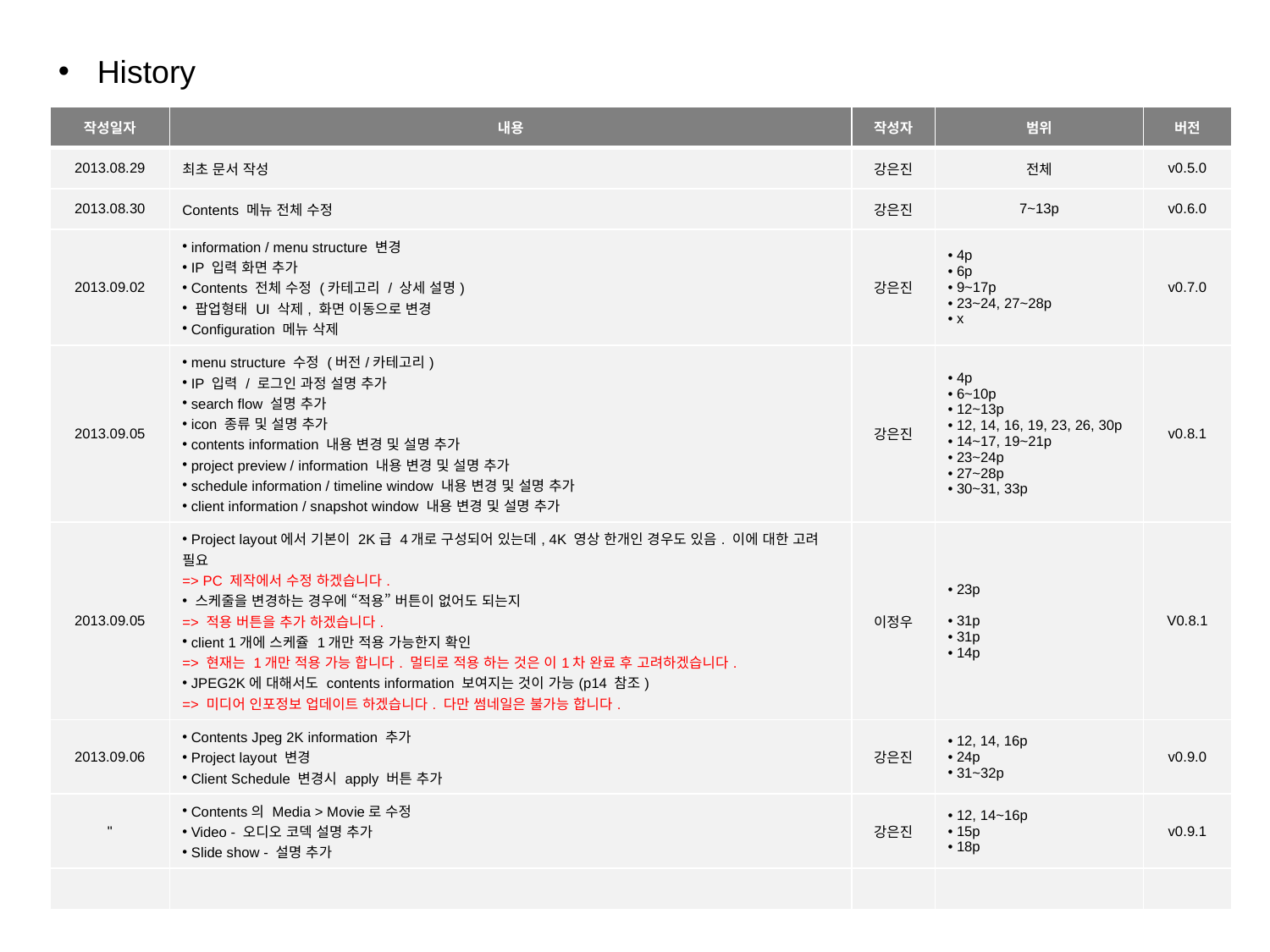

History
| 작성일자 | 내용 | 작성자 | 범위 | 버전 |
| --- | --- | --- | --- | --- |
| 2013.08.29 | 최초 문서 작성 | 강은진 | 전체 | v0.5.0 |
| 2013.08.30 | Contents 메뉴 전체 수정 | 강은진 | 7~13p | v0.6.0 |
| 2013.09.02 | information / menu structure 변경 IP 입력 화면 추가 Contents 전체 수정 (카테고리 / 상세 설명) 팝업형태 UI 삭제, 화면 이동으로 변경 Configuration 메뉴 삭제 | 강은진 | 4p 6p 9~17p 23~24, 27~28p x | v0.7.0 |
| 2013.09.05 | menu structure 수정 (버전/카테고리) IP 입력 / 로그인 과정 설명 추가 search flow 설명 추가 icon 종류 및 설명 추가 contents information 내용 변경 및 설명 추가 project preview / information 내용 변경 및 설명 추가 schedule information / timeline window 내용 변경 및 설명 추가 client information / snapshot window 내용 변경 및 설명 추가 | 강은진 | 4p 6~10p 12~13p 12, 14, 16, 19, 23, 26, 30p 14~17, 19~21p 23~24p 27~28p 30~31, 33p | v0.8.1 |
| 2013.09.05 | Project layout에서 기본이 2K급 4개로 구성되어 있는데, 4K 영상 한개인 경우도 있음. 이에 대한 고려 필요 => PC 제작에서 수정 하겠습니다. 스케줄을 변경하는 경우에 “적용” 버튼이 없어도 되는지 => 적용 버튼을 추가 하겠습니다. client 1개에 스케쥴 1개만 적용 가능한지 확인 => 현재는 1개만 적용 가능 합니다. 멀티로 적용 하는 것은 이1차 완료 후 고려하겠습니다. JPEG2K에 대해서도 contents information 보여지는 것이 가능(p14 참조) => 미디어 인포정보 업데이트 하겠습니다. 다만 썸네일은 불가능 합니다. | 이정우 | 23p 31p 31p 14p | V0.8.1 |
| 2013.09.06 | Contents Jpeg 2K information 추가 Project layout 변경 Client Schedule 변경시 apply 버튼 추가 | 강은진 | 12, 14, 16p 24p 31~32p | v0.9.0 |
| " | Contents의 Media > Movie로 수정 Video - 오디오 코덱 설명 추가 Slide show - 설명 추가 | 강은진 | 12, 14~16p 15p 18p | v0.9.1 |
|  |  |  |  |  |